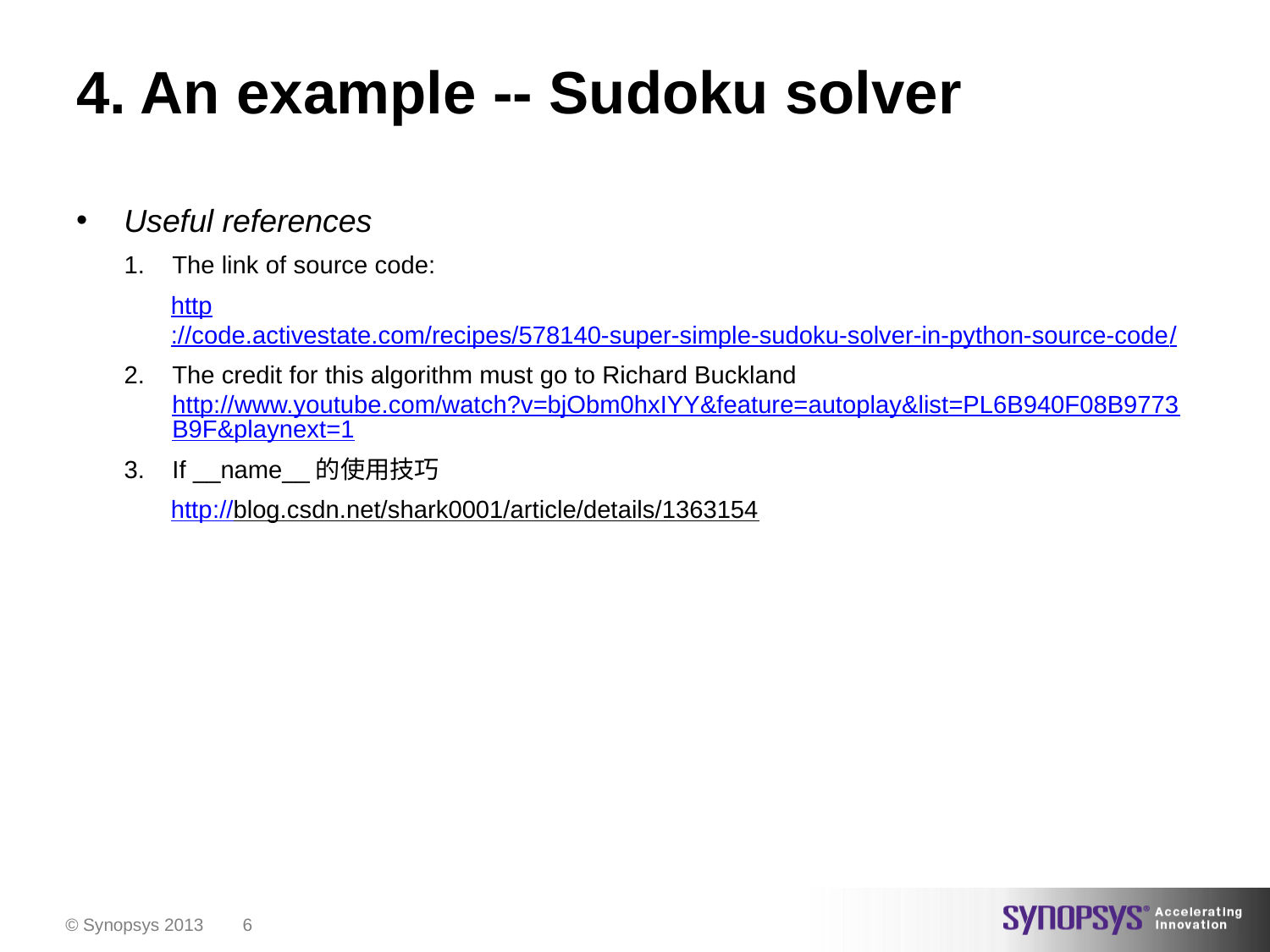

# 4. An example -- Sudoku solver
Useful references
The link of source code:
http://code.activestate.com/recipes/578140-super-simple-sudoku-solver-in-python-source-code/
The credit for this algorithm must go to Richard Buckland http://www.youtube.com/watch?v=bjObm0hxIYY&feature=autoplay&list=PL6B940F08B9773B9F&playnext=1
If __name__的使用技巧
http://blog.csdn.net/shark0001/article/details/1363154